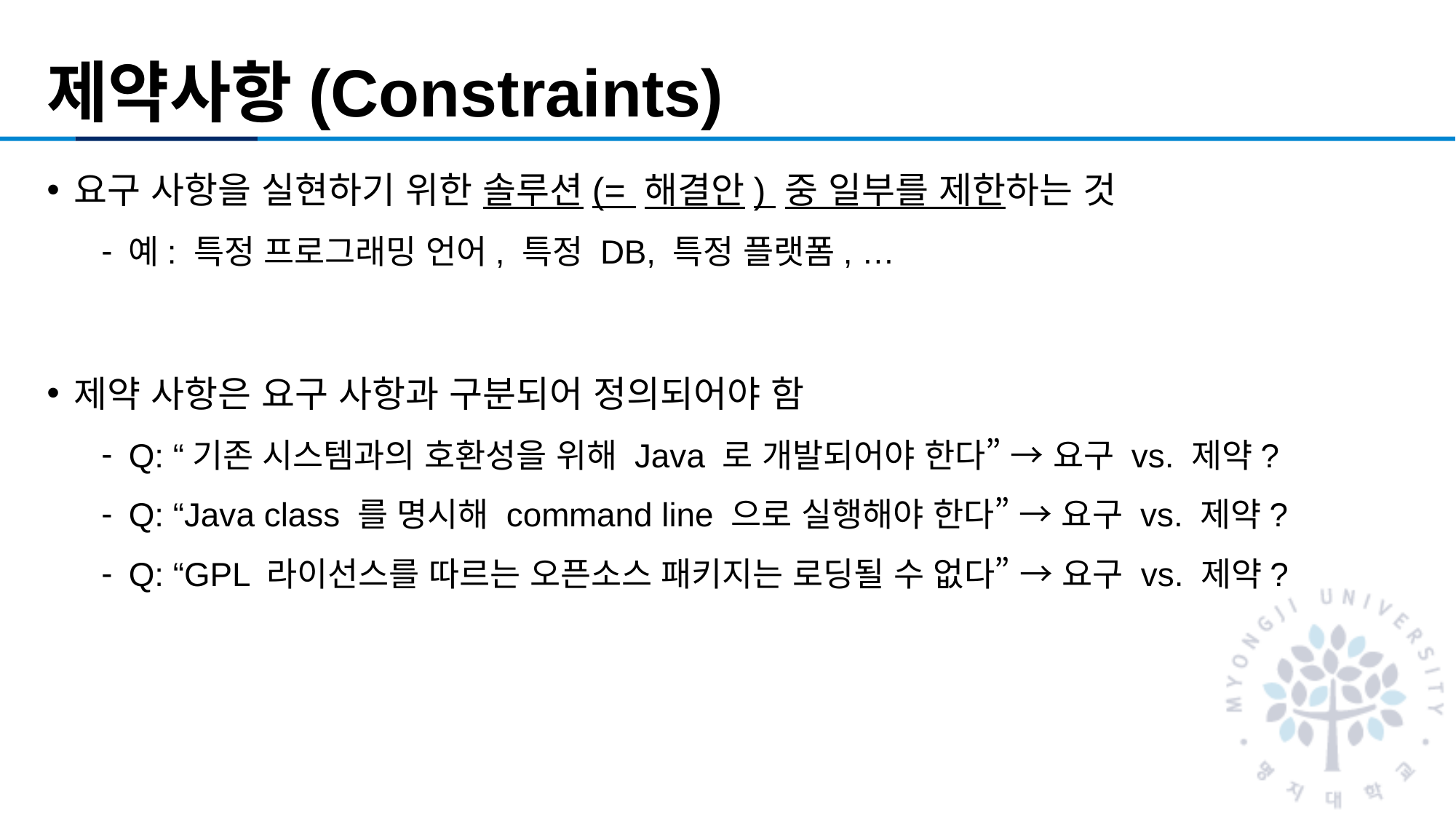

# 제약사항(Constraints)
요구 사항을 실현하기 위한 솔루션(= 해결안) 중 일부를 제한하는 것
예: 특정 프로그래밍 언어, 특정 DB, 특정 플랫폼, …

제약 사항은 요구 사항과 구분되어 정의되어야 함
Q: “기존 시스템과의 호환성을 위해 Java 로 개발되어야 한다” → 요구 vs. 제약?
Q: “Java class 를 명시해 command line 으로 실행해야 한다” → 요구 vs. 제약?
Q: “GPL 라이선스를 따르는 오픈소스 패키지는 로딩될 수 없다” → 요구 vs. 제약?